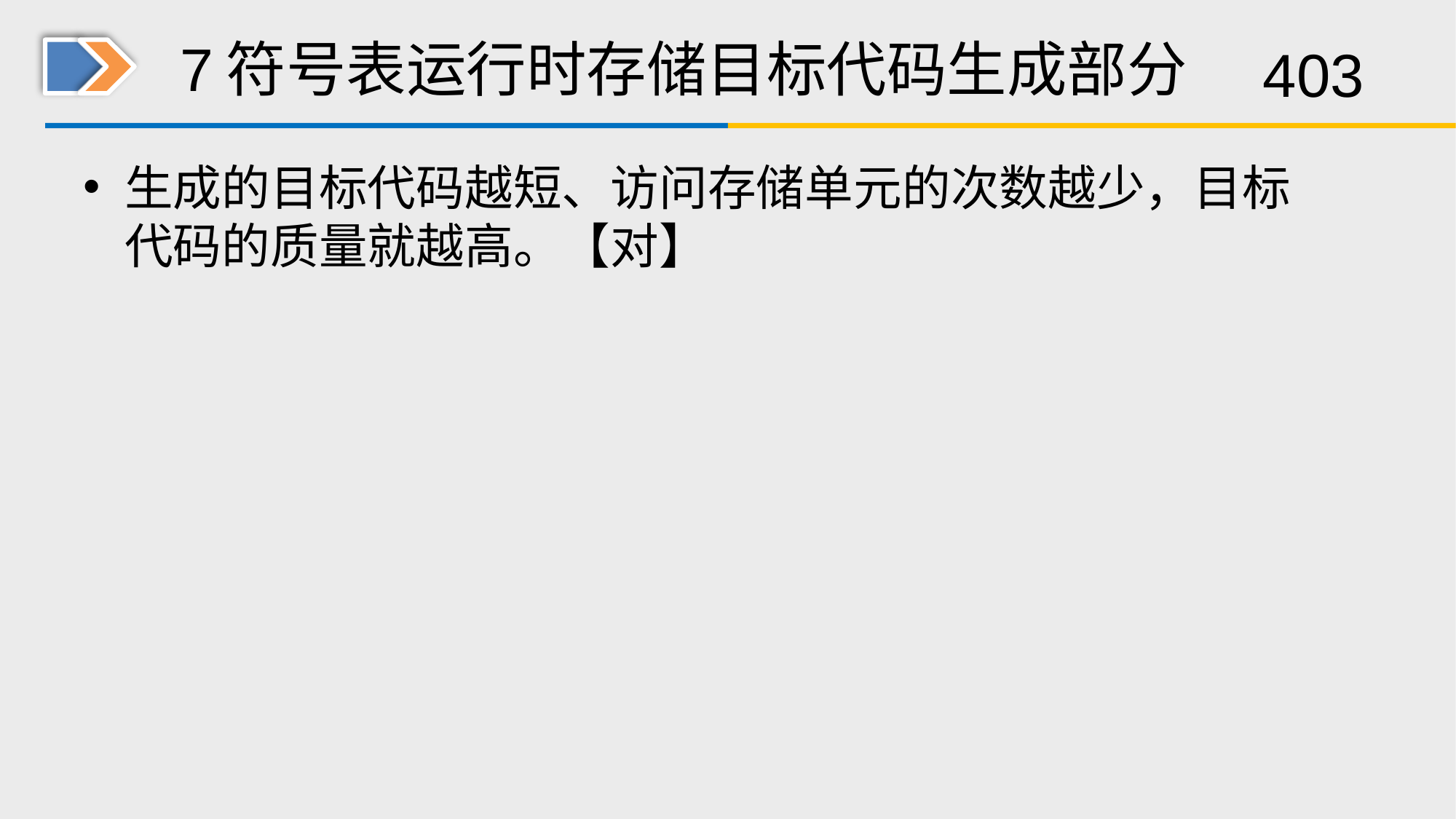

# 7符号表运行时存储目标代码生成部分
403
生成的目标代码越短、访问存储单元的次数越少，目标代码的质量就越高。【对】